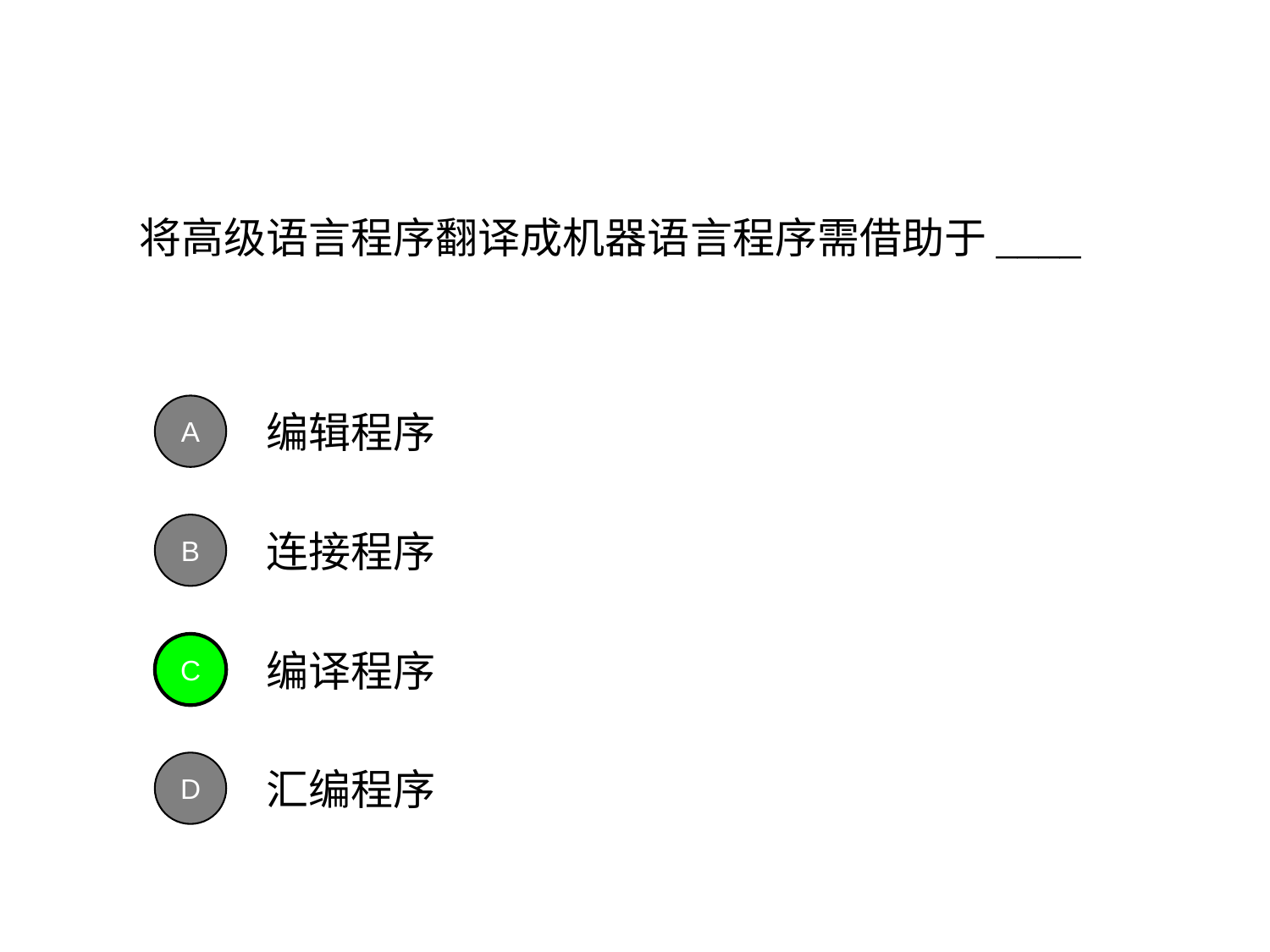

将高级语言程序翻译成机器语言程序需借助于____
编辑程序
A
连接程序
B
编译程序
C
C
汇编程序
D